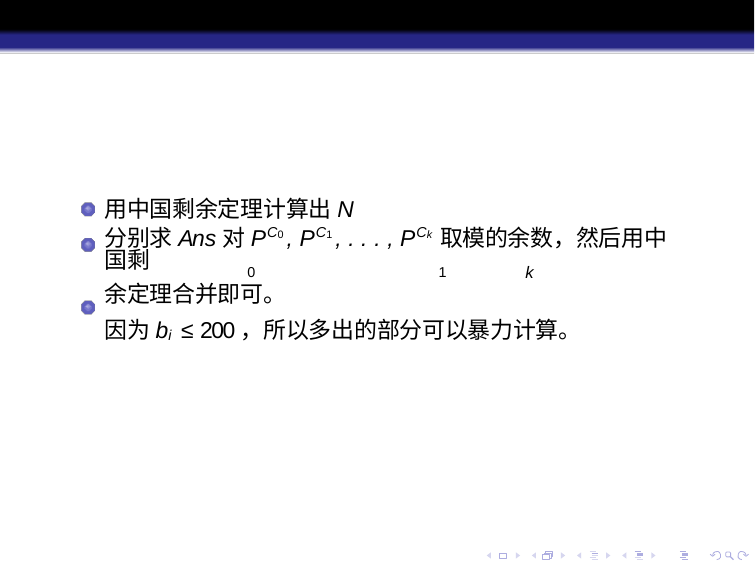

用中国剩余定理计算出N
分别求Ans对PC0 , PC1 , . . . , PCk 取模的余数，然后用中国剩
0	1	k
余定理合并即可。
因为bi  ≤ 200，所以多出的部分可以暴力计算。